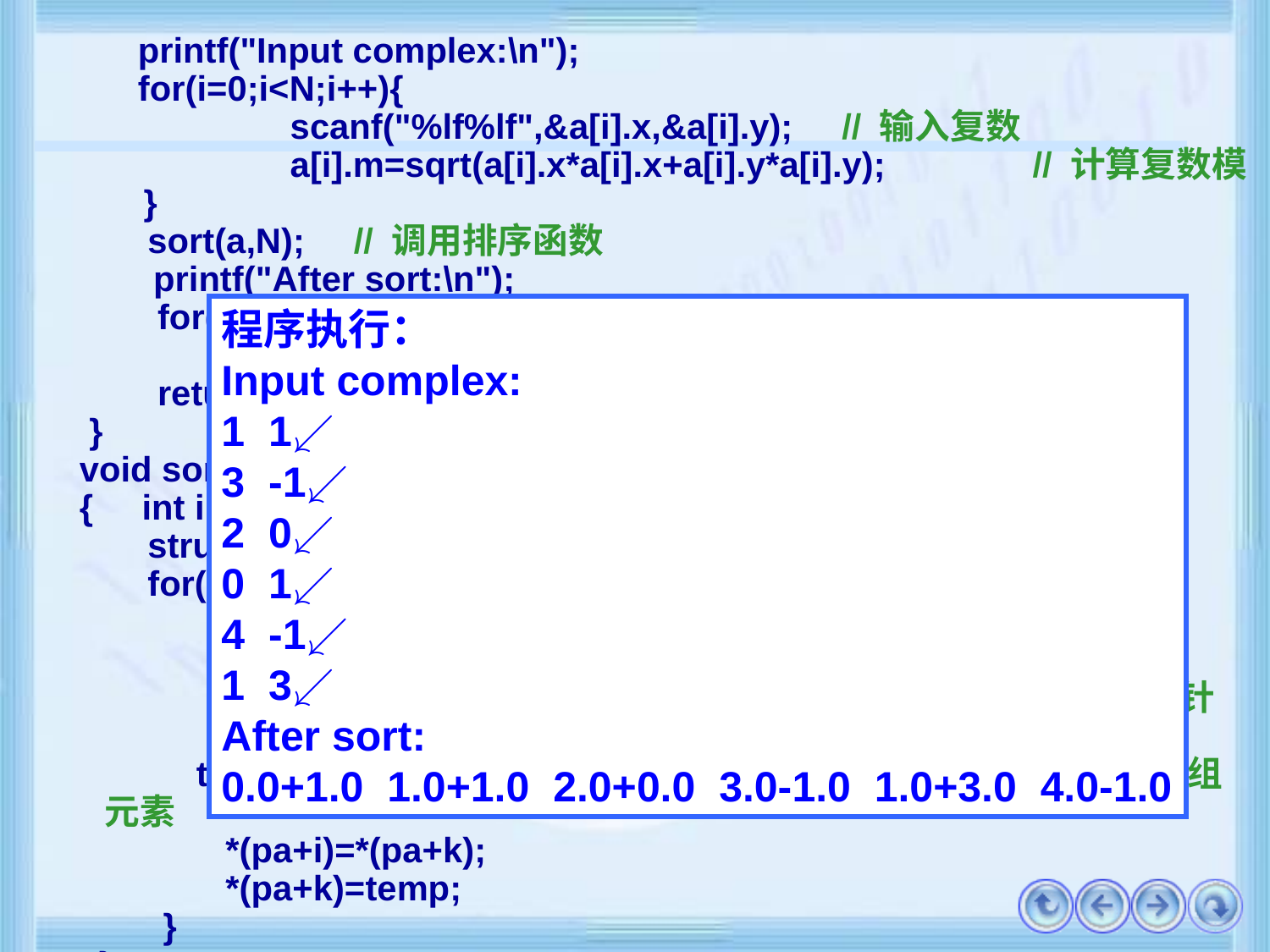

printf("Input complex:\n");
      for(i=0;i<N;i++){
		      scanf("%lf%lf",&a[i].x,&a[i].y);     // 输入复数
		      a[i].m=sqrt(a[i].x*a[i].x+a[i].y*a[i].y);	    // 计算复数模
	    }
       sort(a,N);     // 调用排序函数
	     printf("After sort:\n");
        for(i=0;i<N;i++)     // 输出已排序复数
		      printf("  %.1f%+.1f",a[i].x,a[i].y);
        return 0;
 }
void sort(struct comp *pa,int n)     // 结构指针作函数参数
{     int i,j,k;
       struct comp temp;
       for(i=0;i<n-1;i++){
		       k=i;
		       for(j=i+1;j<n;j++)
		            if((pa+k)->m>(pa+j)->m)    // pa+k为指向pa[k]的指针
			     k=j;
            temp=*(pa+i); // 以下三条语句交换pa+i和pa+k指向的结构数组元素
               *(pa+i)=*(pa+k);
               *(pa+k)=temp;
	      }
  }
程序执行：
Input complex:
1  1↙
3  -1↙
2  0↙
0  1↙
4  -1↙
1  3↙
After sort:
0.0+1.0  1.0+1.0  2.0+0.0  3.0-1.0  1.0+3.0  4.0-1.0